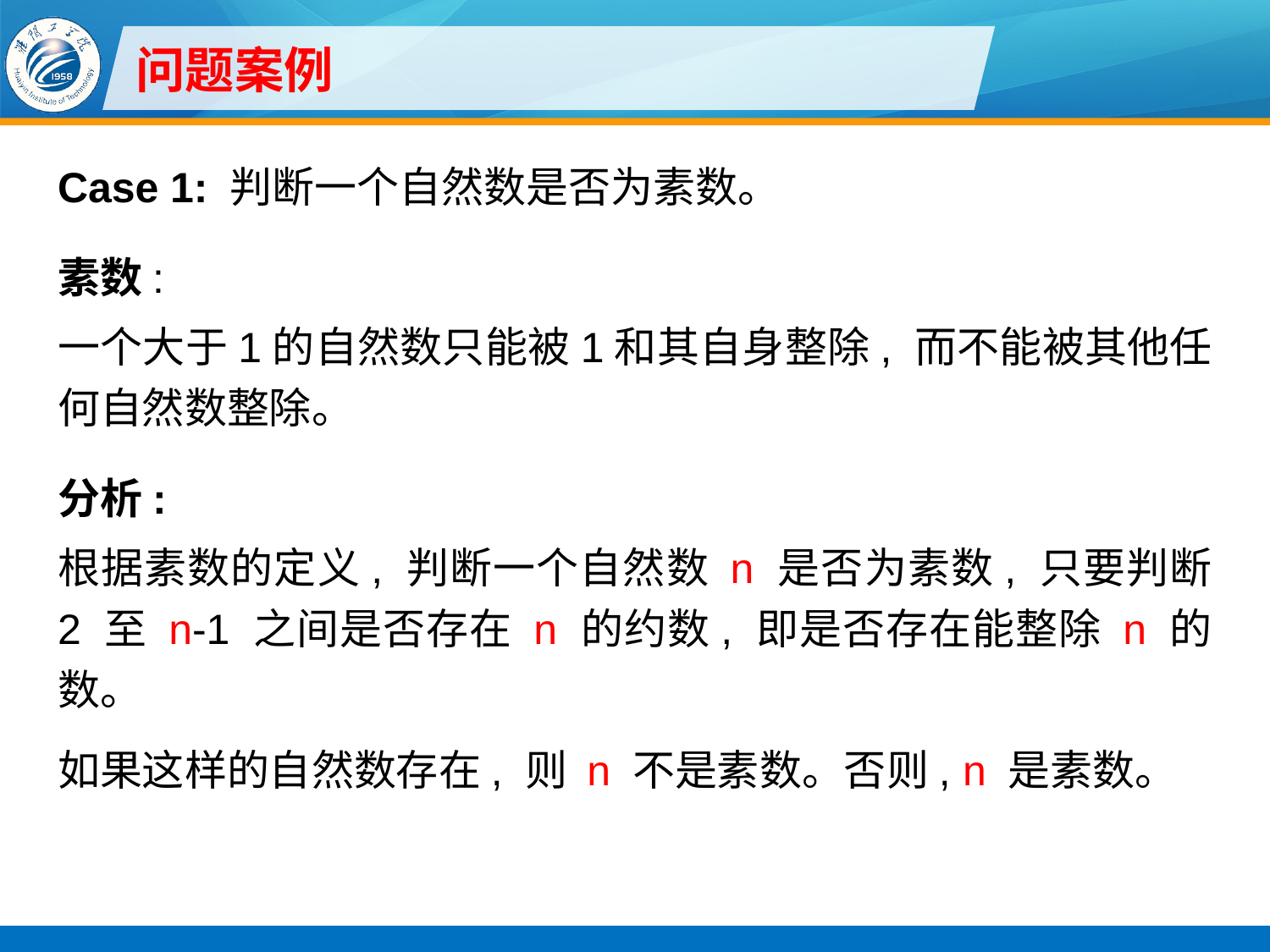

# 问题案例
Case 1: 判断一个自然数是否为素数。
素数:
一个大于1的自然数只能被1和其自身整除, 而不能被其他任何自然数整除。
分析:
根据素数的定义, 判断一个自然数 n 是否为素数, 只要判断 2 至 n-1 之间是否存在 n 的约数, 即是否存在能整除 n 的数。
如果这样的自然数存在, 则 n 不是素数。否则, n 是素数。